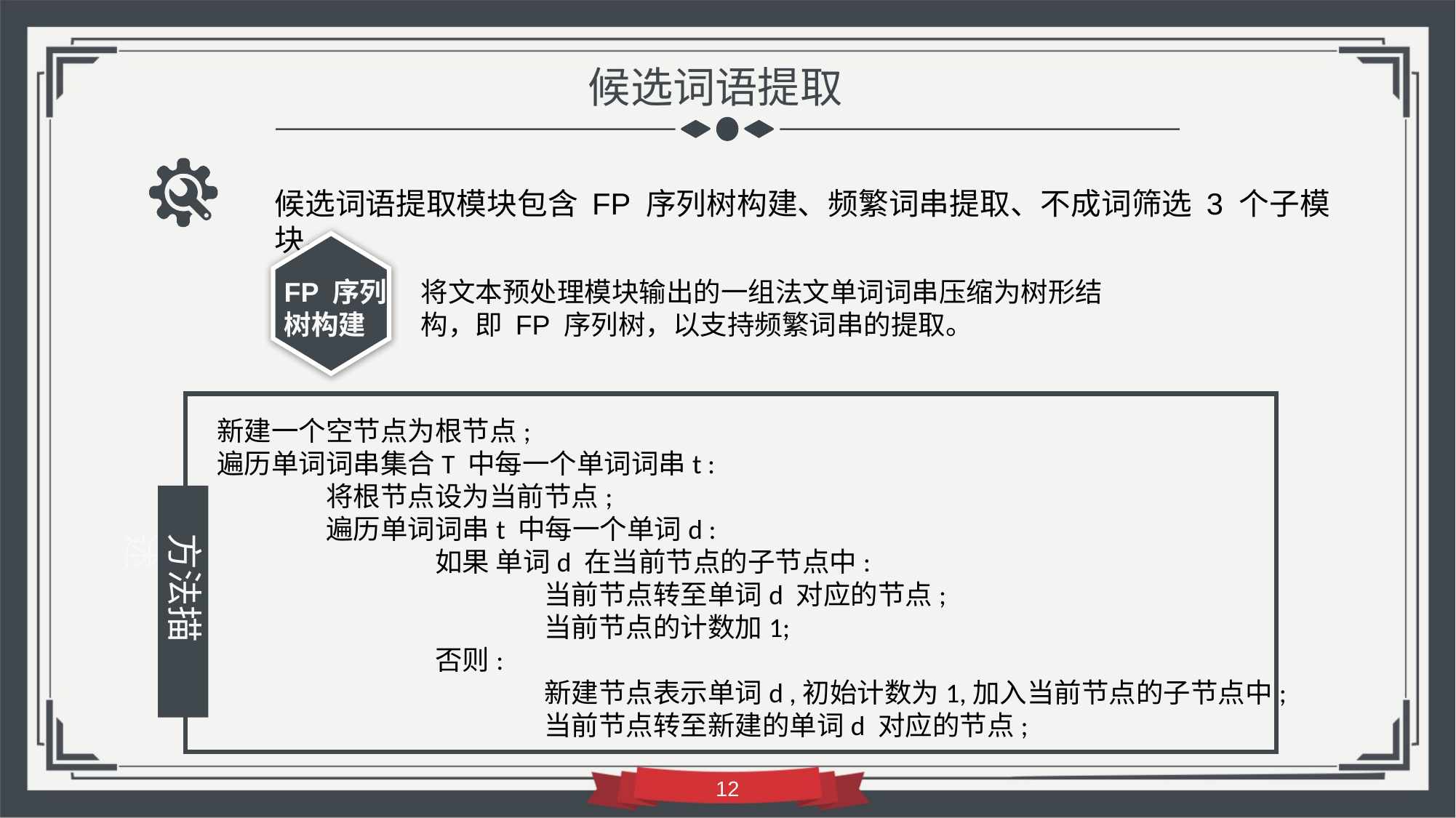

候选词语提取

候选词语提取模块包含 FP 序列树构建、频繁词串提取、不成词筛选 3 个子模块。

FP 序列树构建
将文本预处理模块输出的一组法文单词词串压缩为树形结构，即 FP 序列树，以支持频繁词串的提取。

新建一个空节点为根节点;
遍历单词词串集合T 中每一个单词词串t :
	将根节点设为当前节点;
	遍历单词词串t 中每一个单词d :
		如果 单词d 在当前节点的子节点中:
			当前节点转至单词d 对应的节点;
			当前节点的计数加1;
		否则:
			新建节点表示单词d ,初始计数为1,加入当前节点的子节点中;
			当前节点转至新建的单词d 对应的节点;
方法描述